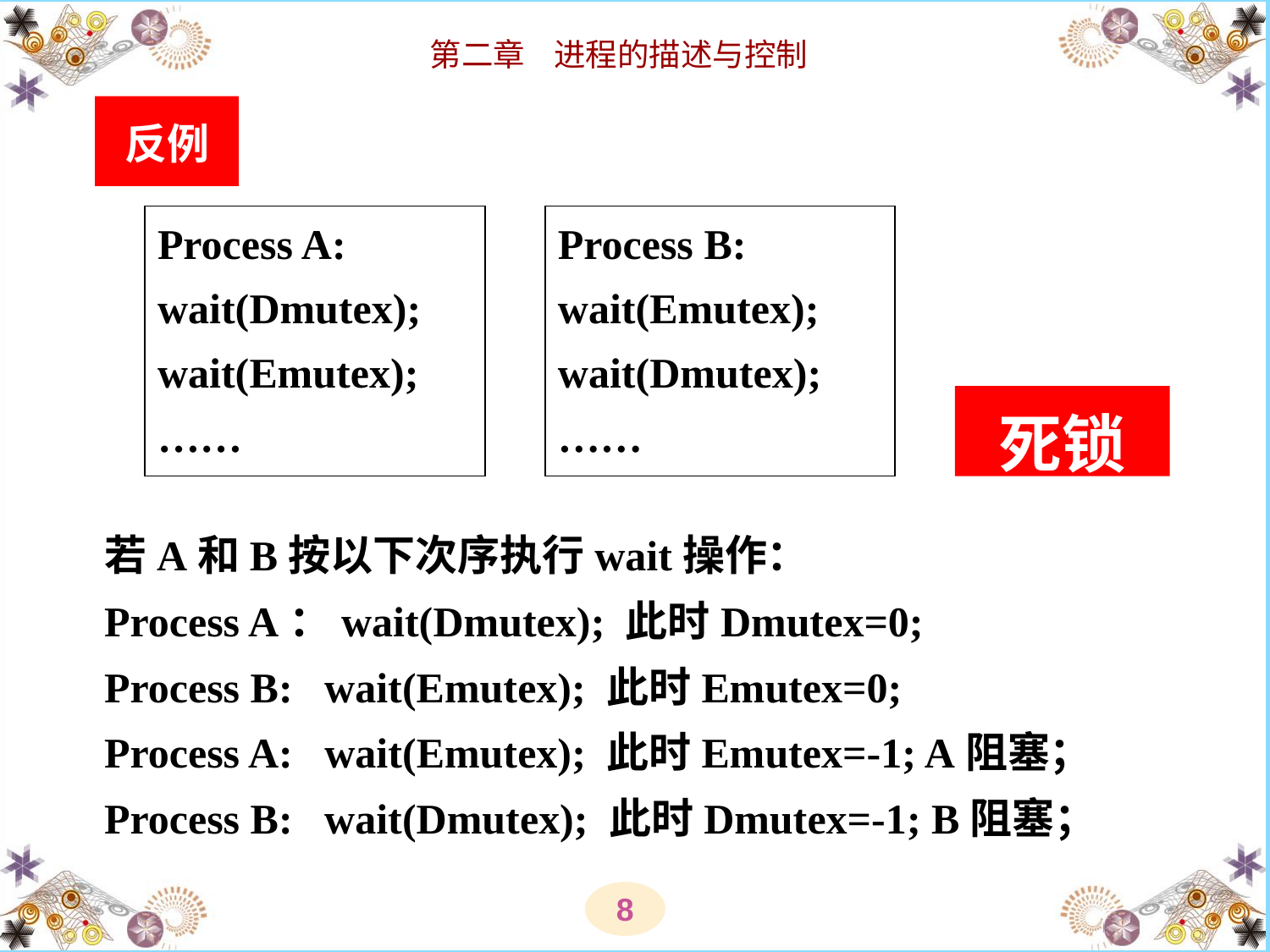

反例
Process A:
wait(Dmutex);
wait(Emutex);
……
Process B:
wait(Emutex);
wait(Dmutex);
……
死锁
若A和B按以下次序执行wait操作：
Process A：wait(Dmutex); 此时Dmutex=0;
Process B:   wait(Emutex); 此时Emutex=0;
Process A:   wait(Emutex); 此时Emutex=-1; A阻塞；
Process B:   wait(Dmutex); 此时Dmutex=-1; B阻塞；